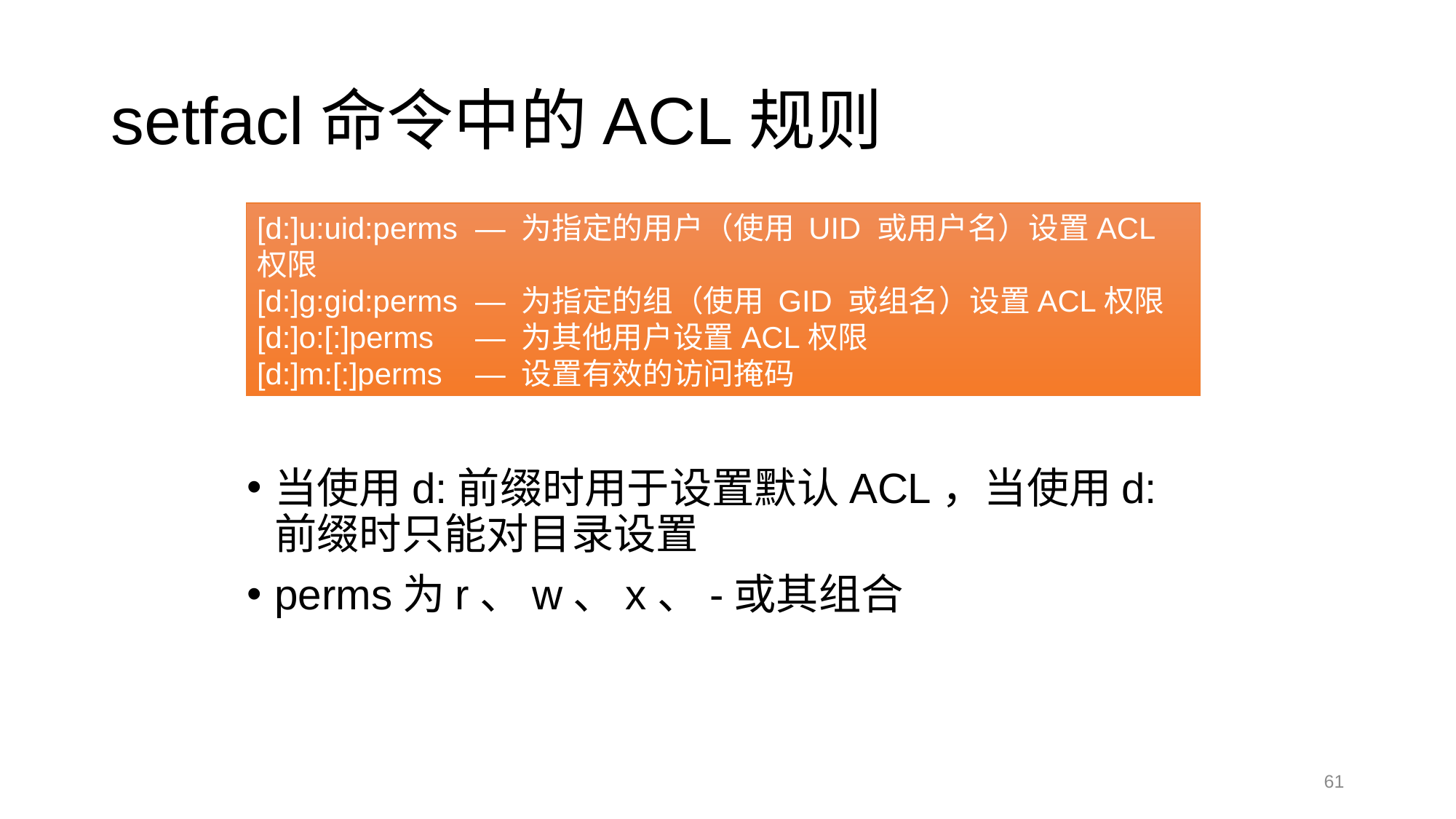

# setfacl命令中的ACL规则
[d:]u:uid:perms 	— 为指定的用户（使用 UID 或用户名）设置ACL权限
[d:]g:gid:perms	— 为指定的组（使用 GID 或组名）设置ACL权限
[d:]o:[:]perms	— 为其他用户设置ACL权限
[d:]m:[:]perms	— 设置有效的访问掩码
当使用d:前缀时用于设置默认ACL，当使用d:前缀时只能对目录设置
perms为r、w、x、-或其组合
61